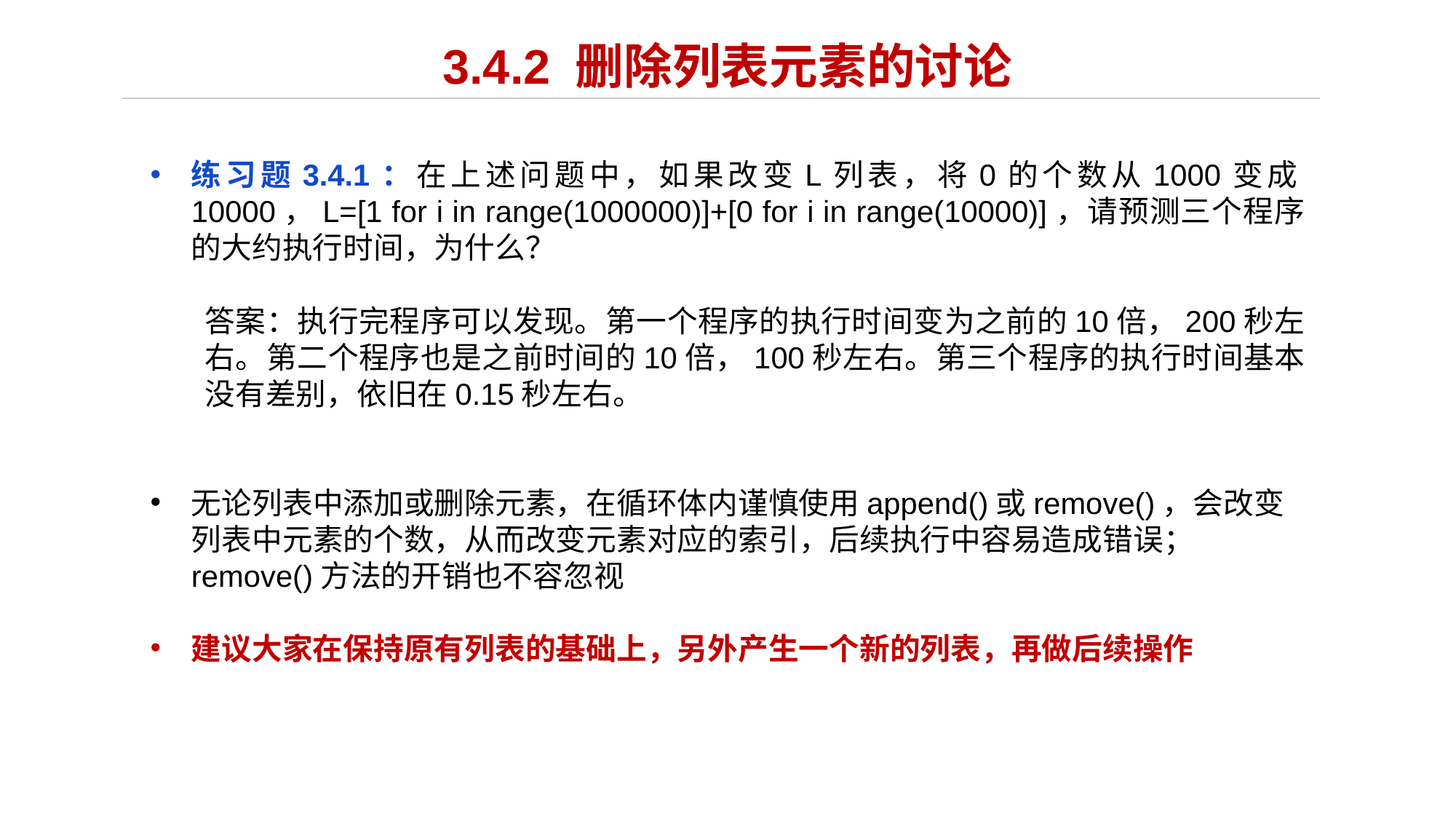

# 3.4.2 删除列表元素的讨论

练习题3.4.1：在上述问题中，如果改变L列表，将0的个数从1000变成10000，L=[1 for i in range(1000000)]+[0 for i in range(10000)]，请预测三个程序的大约执行时间，为什么？

答案：执行完程序可以发现。第一个程序的执行时间变为之前的10倍，200秒左右。第二个程序也是之前时间的10倍，100秒左右。第三个程序的执行时间基本没有差别，依旧在0.15秒左右。

无论列表中添加或删除元素，在循环体内谨慎使用append()或remove()，会改变列表中元素的个数，从而改变元素对应的索引，后续执行中容易造成错误；remove()方法的开销也不容忽视

建议大家在保持原有列表的基础上，另外产生一个新的列表，再做后续操作